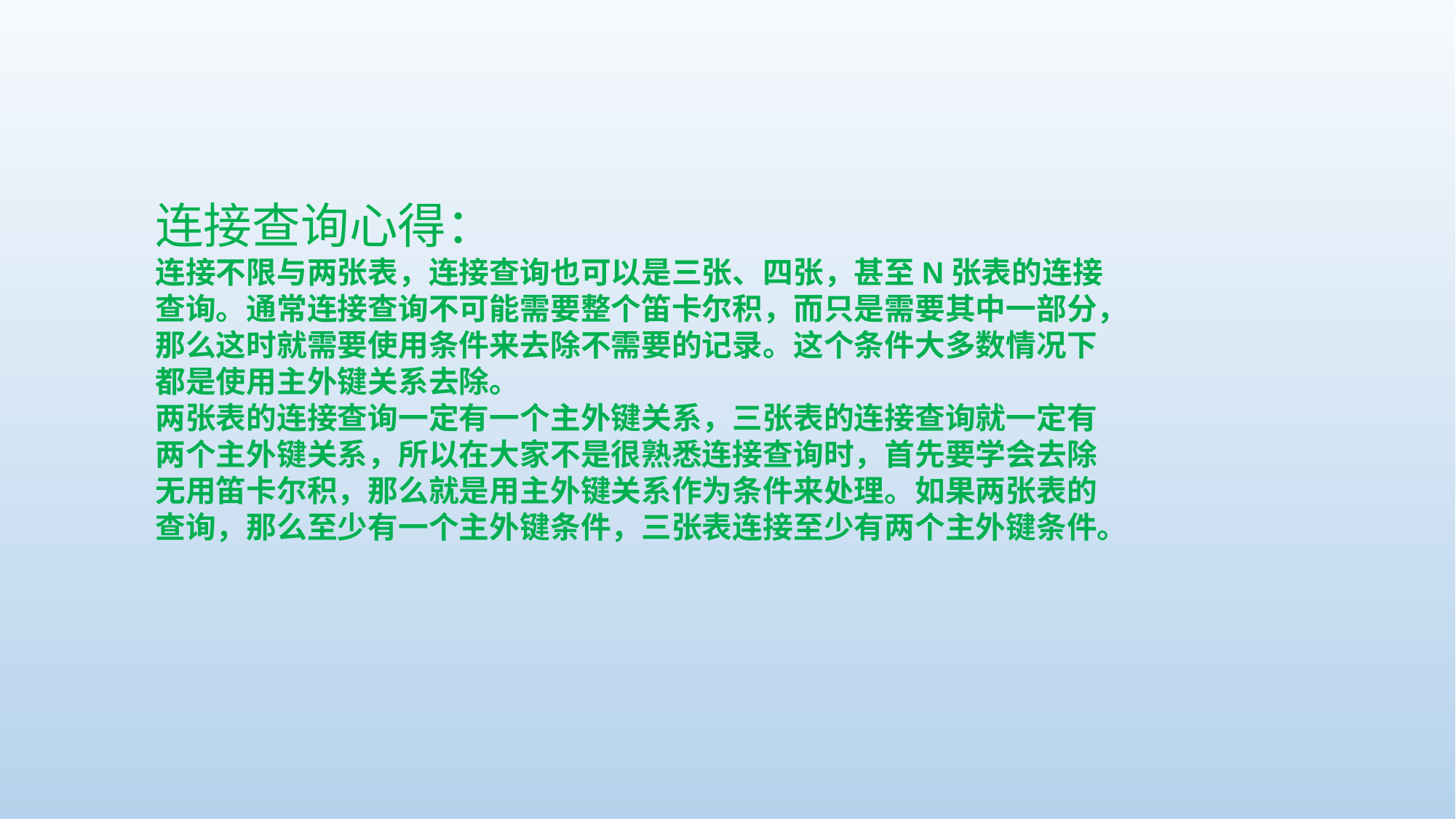

连接查询心得：
连接不限与两张表，连接查询也可以是三张、四张，甚至N张表的连接查询。通常连接查询不可能需要整个笛卡尔积，而只是需要其中一部分，那么这时就需要使用条件来去除不需要的记录。这个条件大多数情况下都是使用主外键关系去除。两张表的连接查询一定有一个主外键关系，三张表的连接查询就一定有两个主外键关系，所以在大家不是很熟悉连接查询时，首先要学会去除无用笛卡尔积，那么就是用主外键关系作为条件来处理。如果两张表的查询，那么至少有一个主外键条件，三张表连接至少有两个主外键条件。